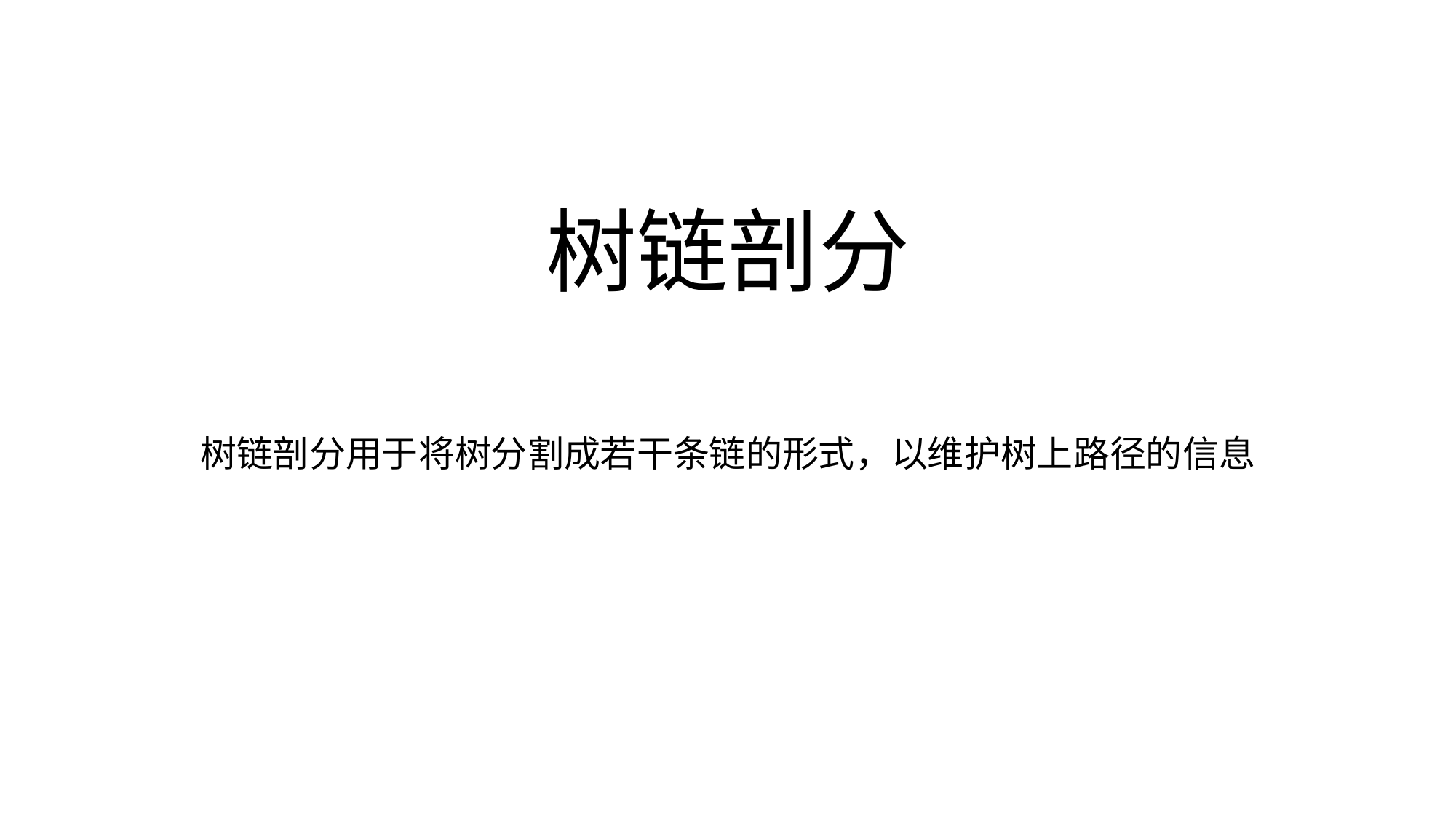

# 树链剖分
树链剖分用于将树分割成若干条链的形式，以维护树上路径的信息